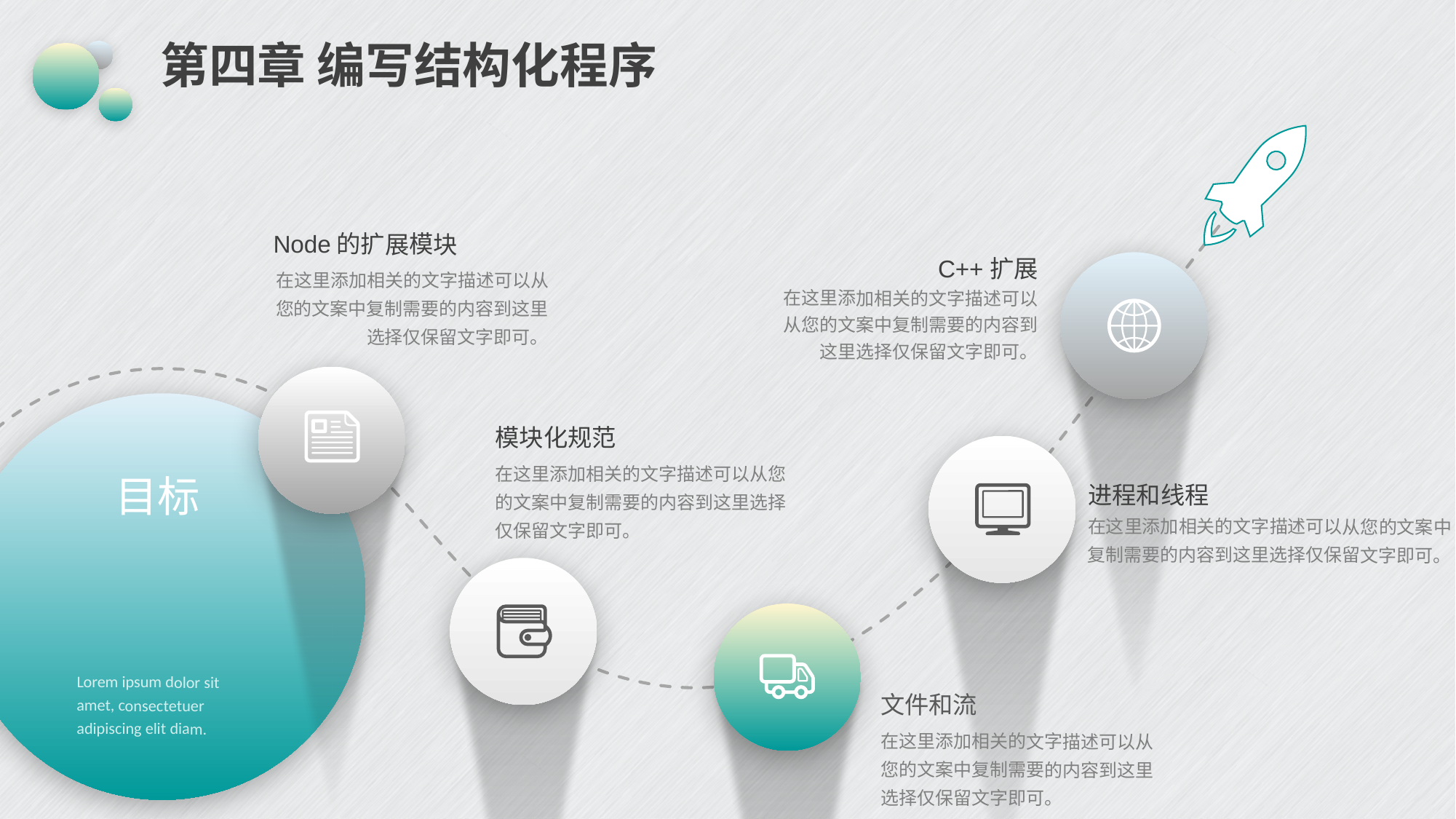

# 第四章 编写结构化程序

Node的扩展模块
在这里添加相关的文字描述可以从您的文案中复制需要的内容到这里选择仅保留文字即可。

C++扩展
在这里添加相关的文字描述可以从您的文案中复制需要的内容到这里选择仅保留文字即可。

模块化规范
在这里添加相关的文字描述可以从您的文案中复制需要的内容到这里选择仅保留文字即可。

目标
进程和线程
在这里添加相关的文字描述可以从您的文案中复制需要的内容到这里选择仅保留文字即可。

Lorem ipsum dolor sit amet, consectetuer adipiscing elit diam.
文件和流
在这里添加相关的文字描述可以从您的文案中复制需要的内容到这里选择仅保留文字即可。